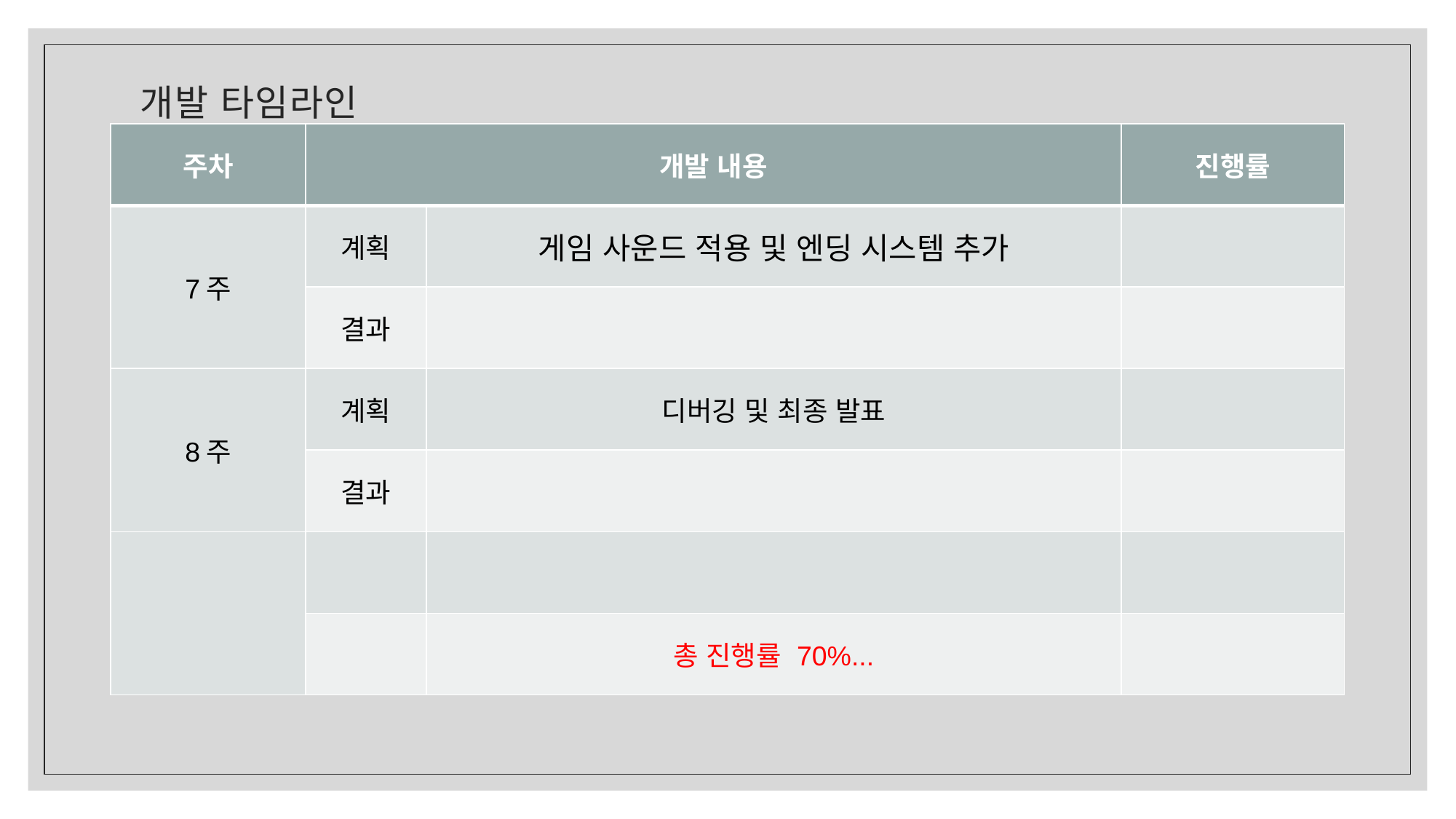

# 개발 타임라인
| 주차 | 개발 내용 |  | 진행률 |
| --- | --- | --- | --- |
| 7주 | 계획 | 게임 사운드 적용 및 엔딩 시스템 추가 |  |
|  | 결과 |  |  |
| 8주 | 계획 | 디버깅 및 최종 발표 |  |
|  | 결과 |  |  |
|  |  |  |  |
|  |  | 총 진행률 70%... |  |